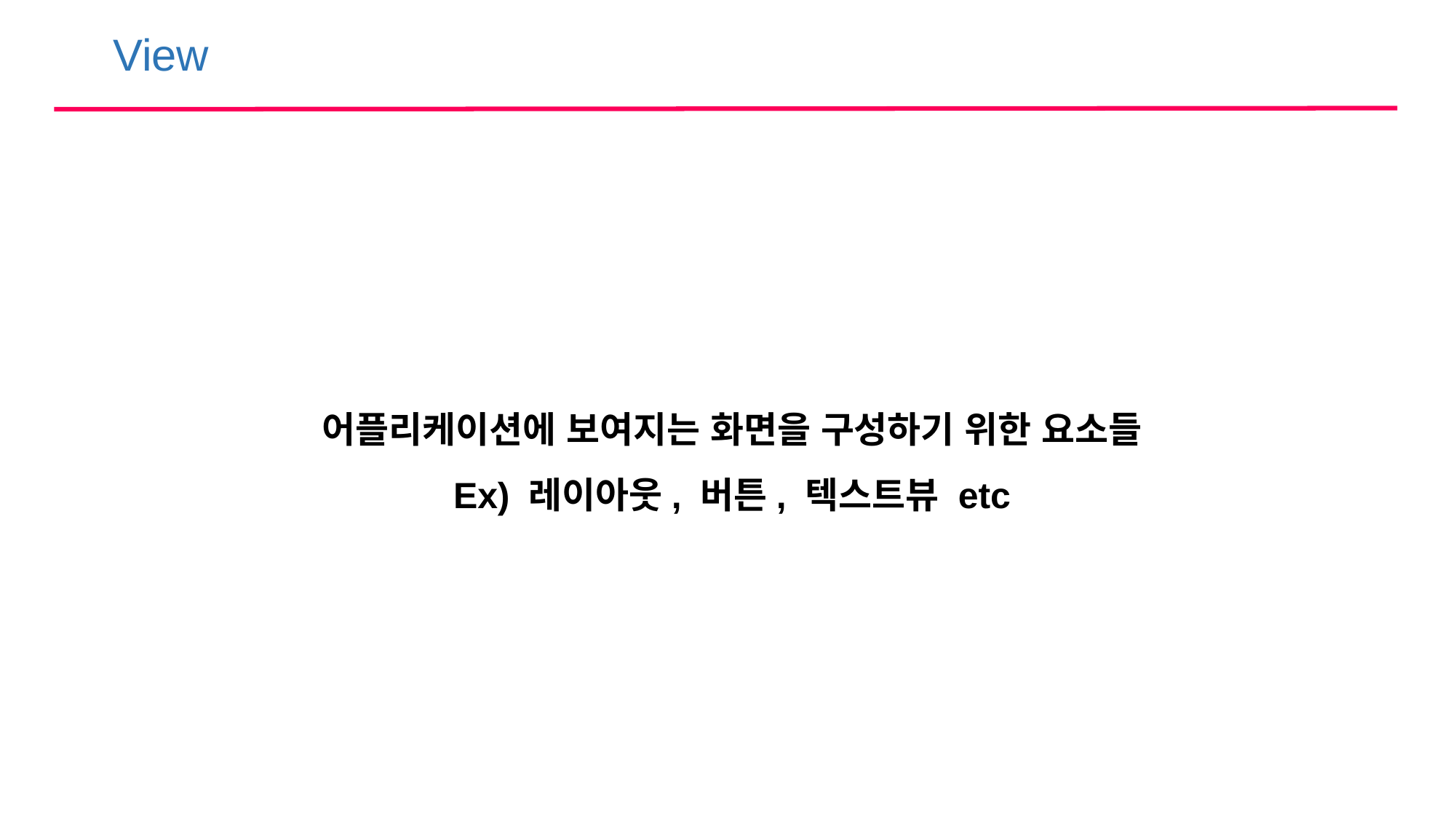

View
어플리케이션에 보여지는 화면을 구성하기 위한 요소들
Ex) 레이아웃, 버튼, 텍스트뷰 etc